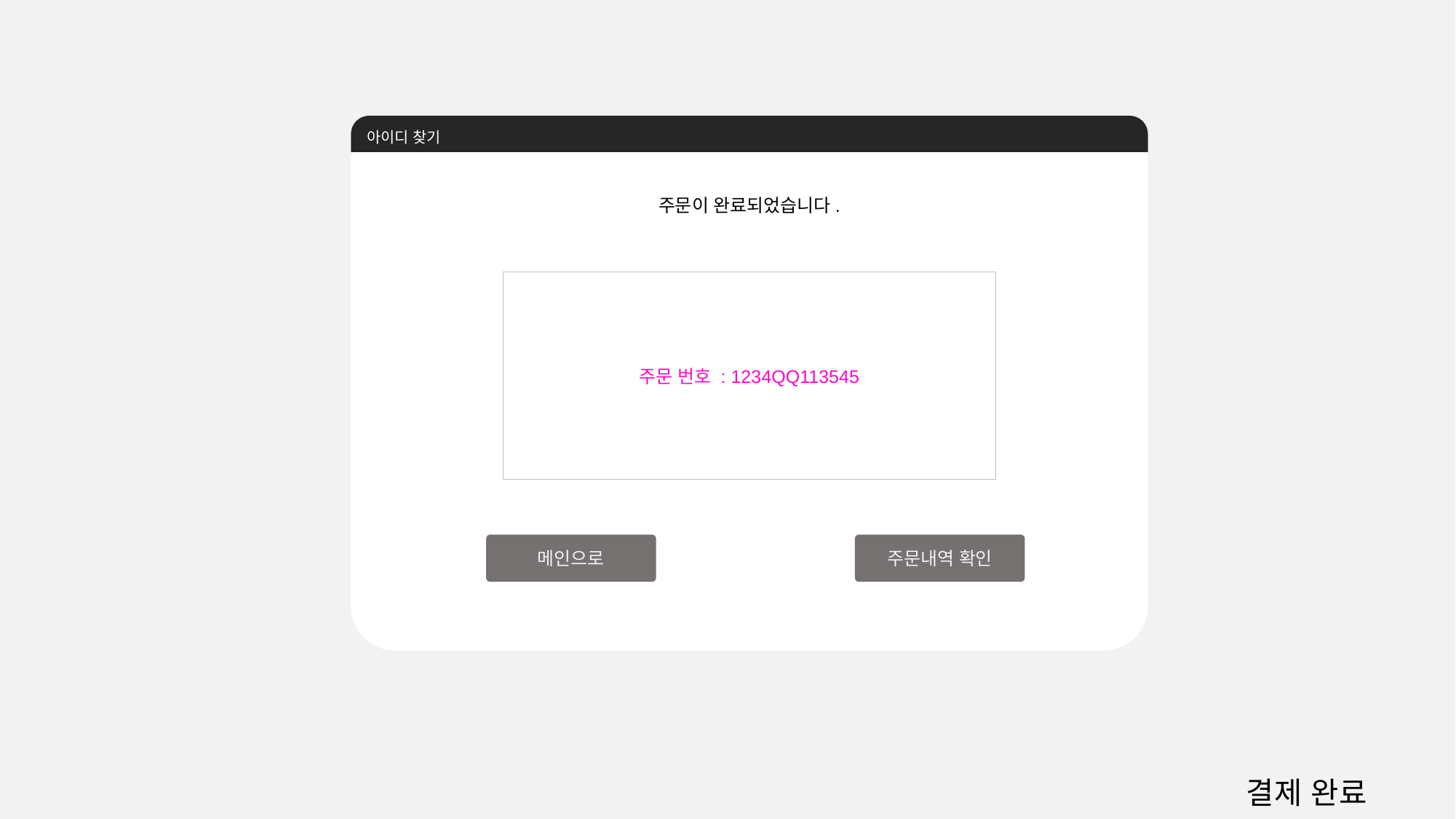

로그아웃 | 마이페이지

아이디 찾기
주문이 완료되었습니다.

주문 번호 : 1234QQ113545

메인으로
주문내역 확인
결제 완료